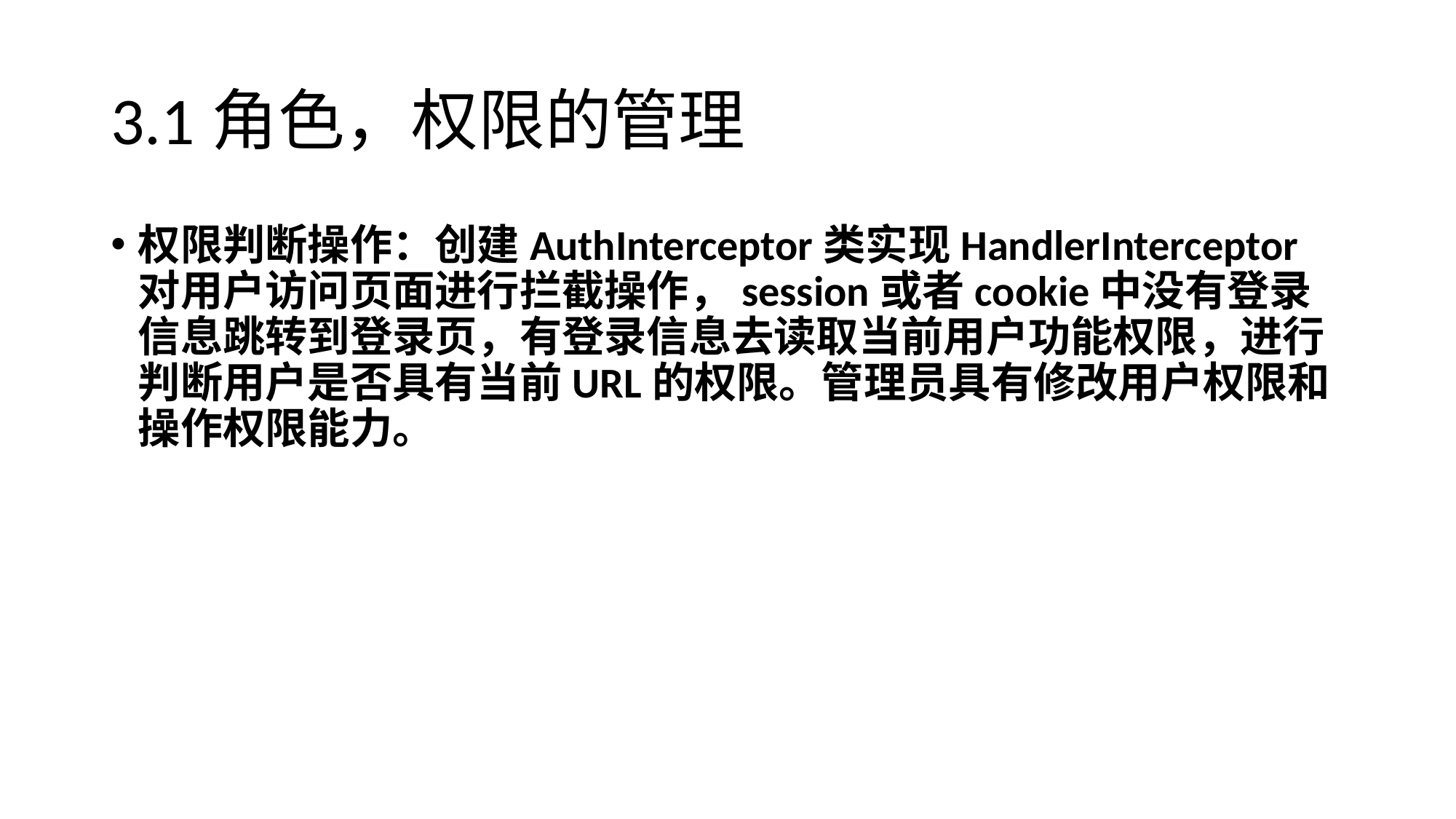

# 3.1角色，权限的管理
权限判断操作：创建AuthInterceptor类实现HandlerInterceptor 对用户访问页面进行拦截操作，session或者cookie中没有登录信息跳转到登录页，有登录信息去读取当前用户功能权限，进行判断用户是否具有当前URL的权限。管理员具有修改用户权限和操作权限能力。